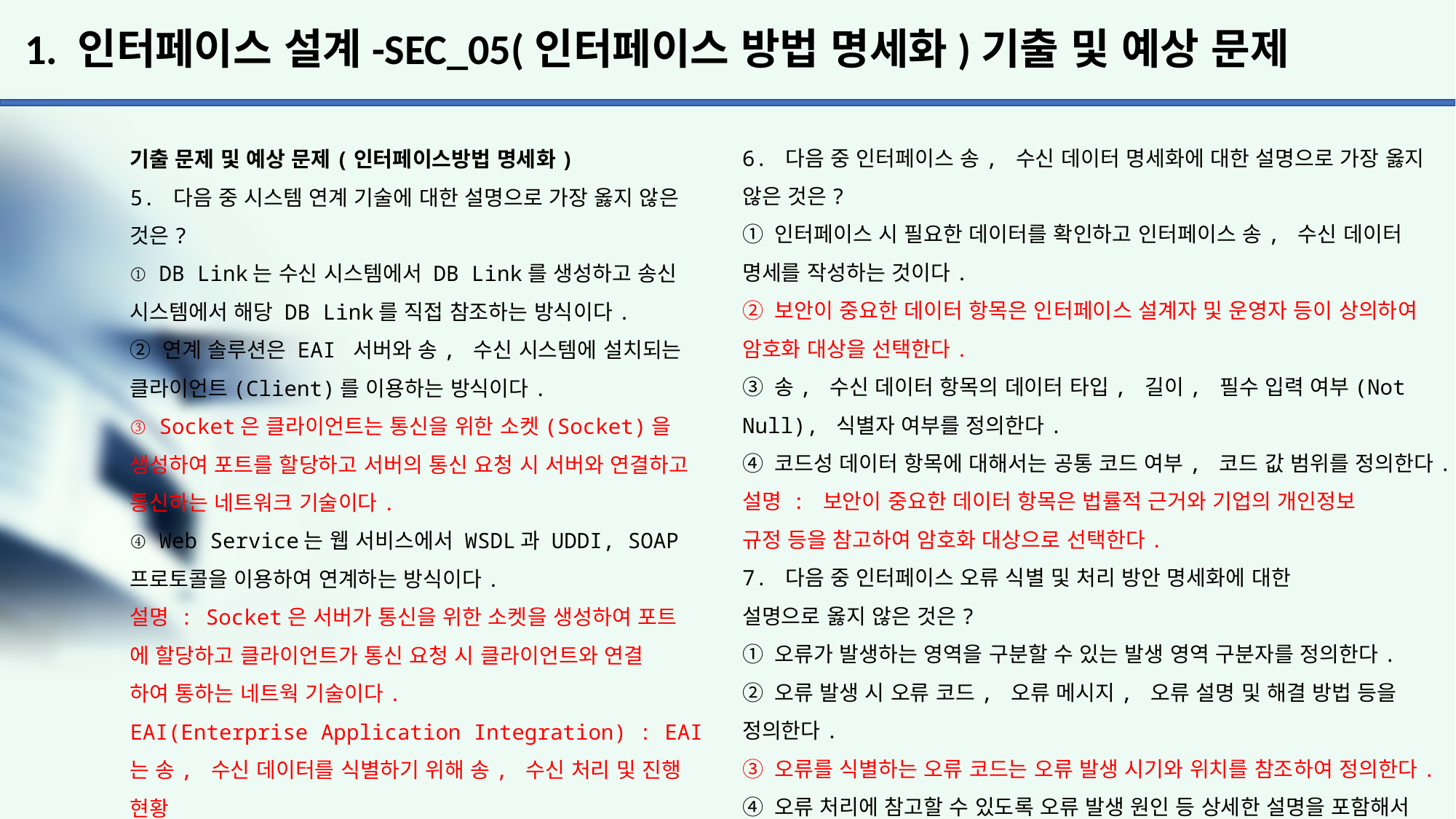

# 1. 인터페이스 설계-SEC_05(인터페이스 방법 명세화)기출 및 예상 문제
6. 다음 중 인터페이스 송, 수신 데이터 명세화에 대한 설명으로 가장 옳지 않은 것은?
① 인터페이스 시 필요한 데이터를 확인하고 인터페이스 송, 수신 데이터 명세를 작성하는 것이다.
② 보안이 중요한 데이터 항목은 인터페이스 설계자 및 운영자 등이 상의하여 암호화 대상을 선택한다.
③ 송, 수신 데이터 항목의 데이터 타입, 길이, 필수 입력 여부(Not Null), 식별자 여부를 정의한다.
④ 코드성 데이터 항목에 대해서는 공통 코드 여부, 코드 값 범위를 정의한다.
설명 : 보안이 중요한 데이터 항목은 법률적 근거와 기업의 개인정보
규정 등을 참고하여 암호화 대상으로 선택한다.
7. 다음 중 인터페이스 오류 식별 및 처리 방안 명세화에 대한
설명으로 옳지 않은 것은?
① 오류가 발생하는 영역을 구분할 수 있는 발생 영역 구분자를 정의한다.
② 오류 발생 시 오류 코드, 오류 메시지, 오류 설명 및 해결 방법 등을 정의한다.
③ 오류를 식별하는 오류 코드는 오류 발생 시기와 위치를 참조하여 정의한다.
④ 오류 처리에 참고할 수 있도록 오류 발생 원인 등 상세한 설명을 포함해서 정의한다.
설명 : 오류 코드는 오류 발생 영역 구분자와 오류 그룹, 일련 번호 등을 참조하여 정의한다.
기출 문제 및 예상 문제(인터페이스방법 명세화)
5. 다음 중 시스템 연계 기술에 대한 설명으로 가장 옳지 않은 것은?
① DB Link는 수신 시스템에서 DB Link를 생성하고 송신
시스템에서 해당 DB Link를 직접 참조하는 방식이다.
② 연계 솔루션은 EAI 서버와 송, 수신 시스템에 설치되는 클라이언트(Client)를 이용하는 방식이다.
③ Socket은 클라이언트는 통신을 위한 소켓(Socket)을
생성하여 포트를 할당하고 서버의 통신 요청 시 서버와 연결하고 통신하는 네트워크 기술이다.
④ Web Service는 웹 서비스에서 WSDL과 UDDI, SOAP
프로토콜을 이용하여 연계하는 방식이다.
설명 : Socket은 서버가 통신을 위한 소켓을 생성하여 포트
에 할당하고 클라이언트가 통신 요청 시 클라이언트와 연결
하여 통하는 네트웍 기술이다.
EAI(Enterprise Application Integration) : EAI는 송, 수신 데이터를 식별하기 위해 송, 수신 처리 및 진행 현황
을 모니터링하고 통제하는 시스템이다.
WSDL(Web Services Description Language) : 웹 서비스와
관련된 서식이나 프로토콜 등을 표준적 방법으로 기술하고
게시하기 위한 언어이다.
UDDI(Universal Description Discovery and Integration) :
인터넷에서 전 세계의 비즈니스 업체 목록에 자신의 목록을
등록하기 위한 확장성 생성 언어(XML) 기반의 규격을 의미한다.
SOAP(Simple Object Access Protocol) : 웹 서비스를 실제로 이용하기 위한 객체 간에 통신 규약이다.